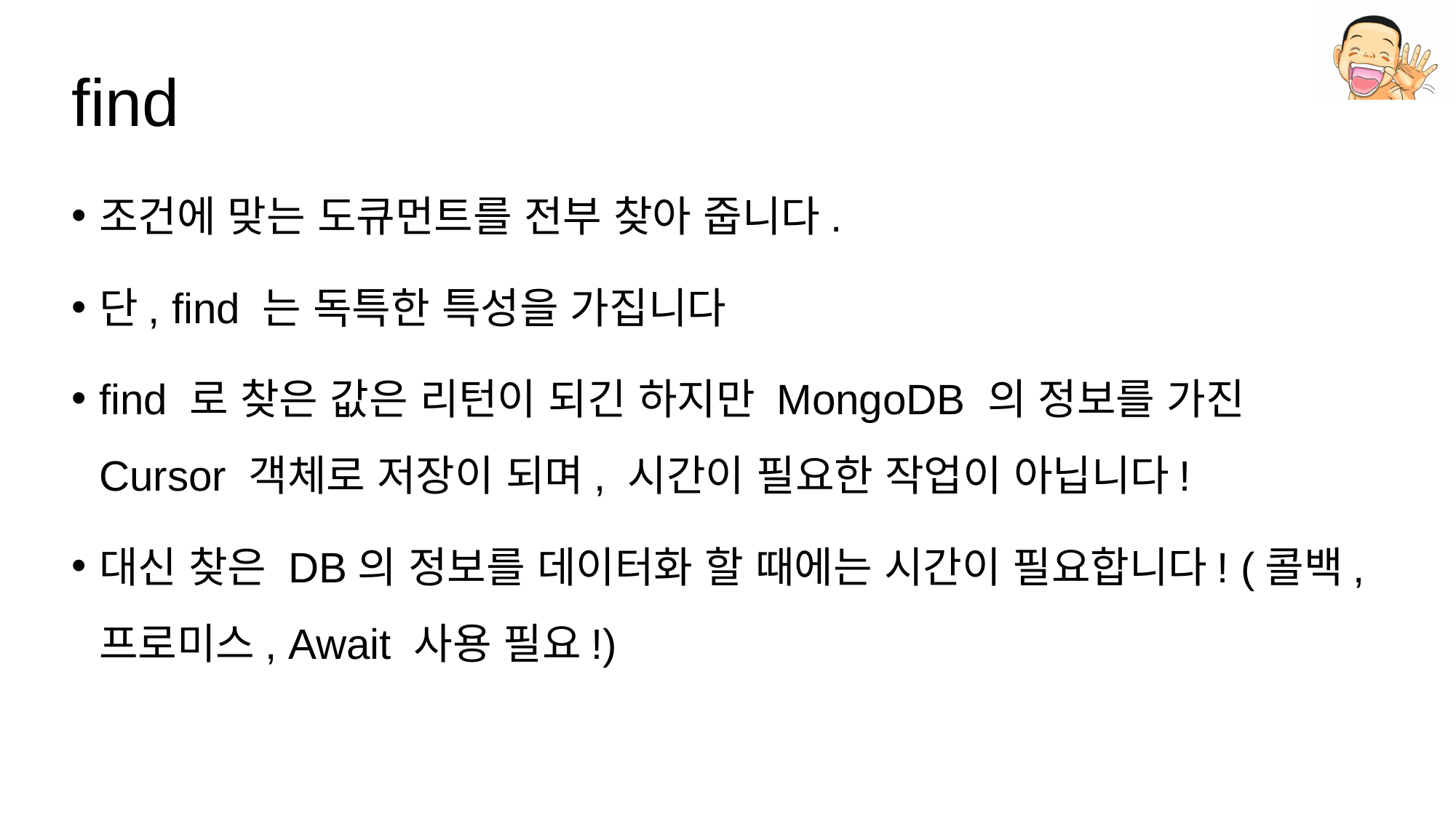

# find
조건에 맞는 도큐먼트를 전부 찾아 줍니다.
단, find 는 독특한 특성을 가집니다
find 로 찾은 값은 리턴이 되긴 하지만 MongoDB 의 정보를 가진 Cursor 객체로 저장이 되며, 시간이 필요한 작업이 아닙니다!
대신 찾은 DB의 정보를 데이터화 할 때에는 시간이 필요합니다! (콜백, 프로미스, Await 사용 필요!)